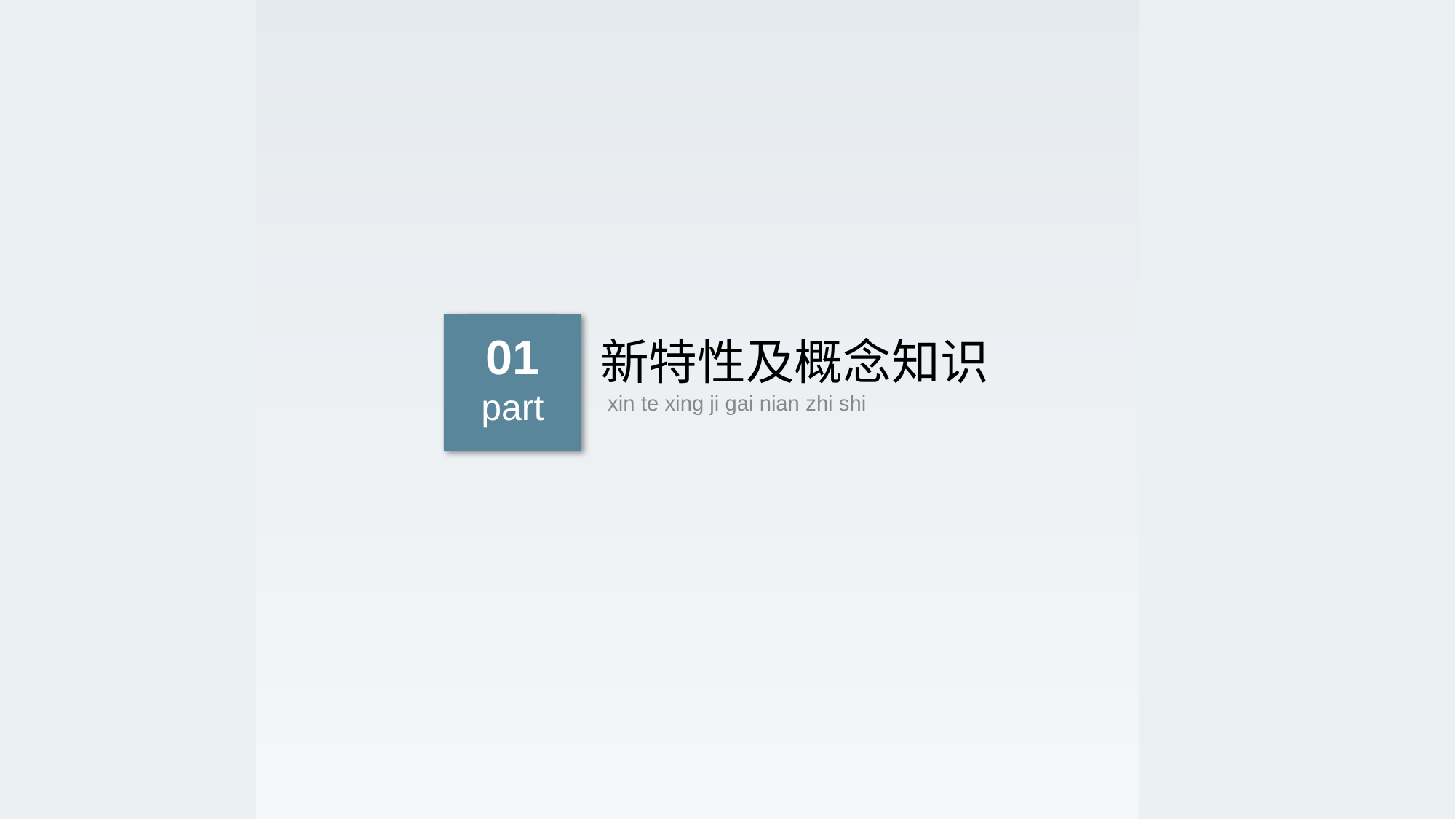

新特性及概念知识

01
part
xin te xing ji gai nian zhi shi